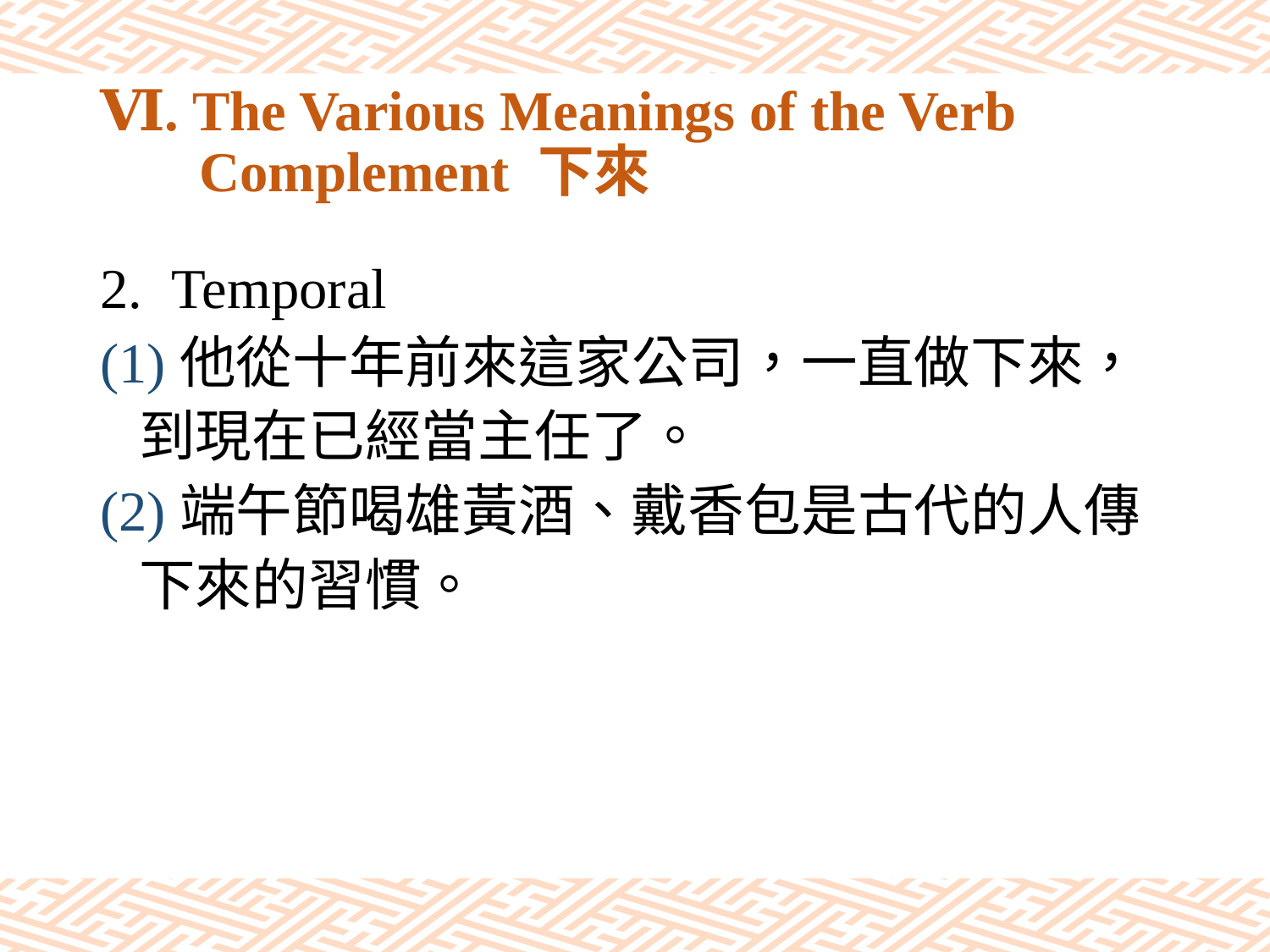

# Ⅵ. The Various Meanings of the Verb Complement 下來
Temporal
(1)他從十年前來這家公司，一直做下來，
  到現在已經當主任了。
(2)端午節喝雄黃酒、戴香包是古代的人傳
  下來的習慣。